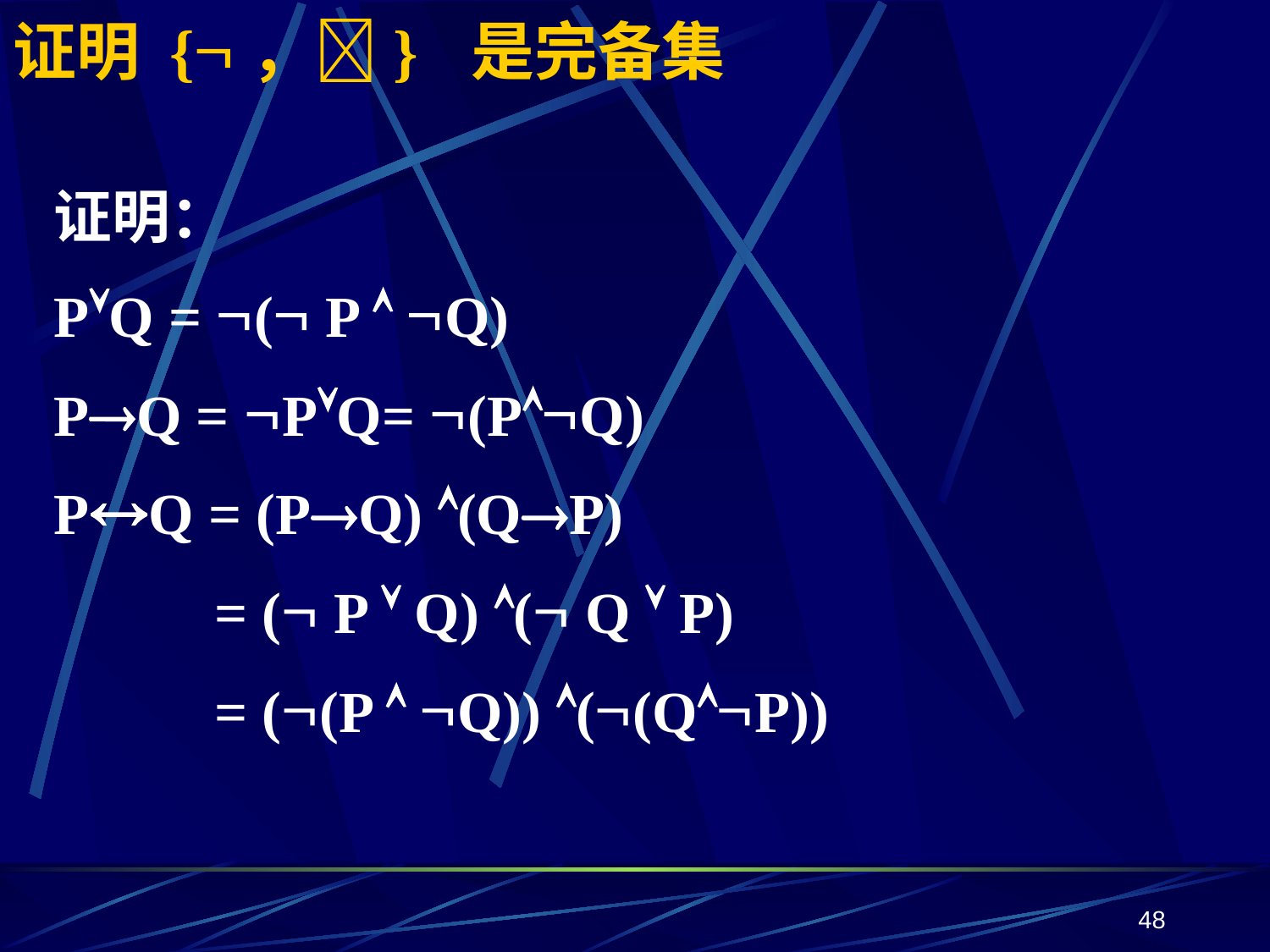

# 证明 {¬，∧} 是完备集
证明：
P∨Q = ¬(¬ P ∧ ¬Q)
P→Q = ¬P∨Q= ¬(P∧¬Q)
P↔Q = (P→Q) ∧(Q→P)
           = (¬ P ∨ Q) ∧(¬ Q ∨ P)
           = (¬(P ∧ ¬Q)) ∧(¬(Q∧¬P))

48